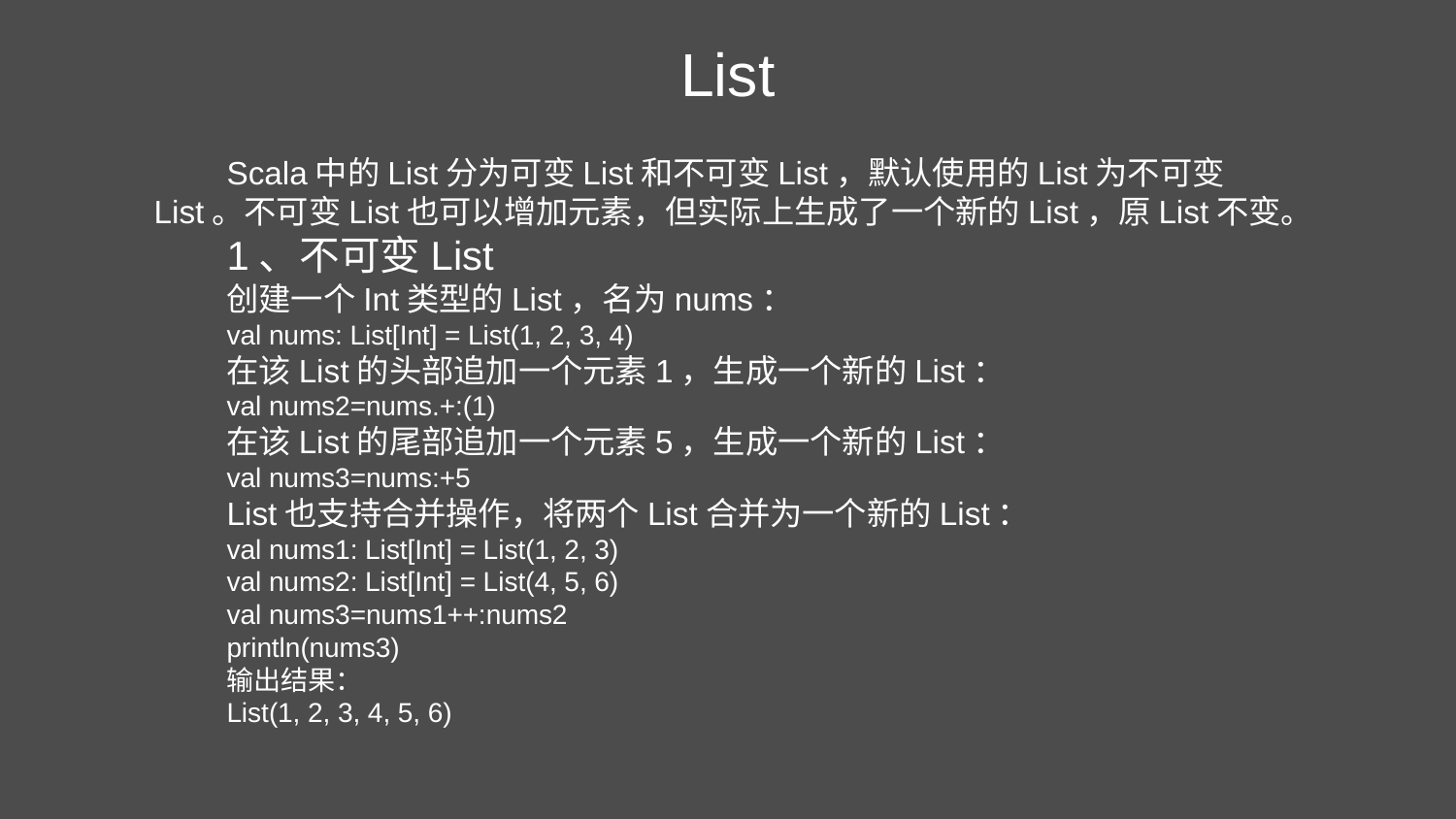

List

Scala中的List分为可变List和不可变List，默认使用的List为不可变List。不可变List也可以增加元素，但实际上生成了一个新的List，原List不变。
1、不可变List
创建一个Int类型的List，名为nums：
val nums: List[Int] = List(1, 2, 3, 4)
在该List的头部追加一个元素1，生成一个新的List：
val nums2=nums.+:(1)
在该List的尾部追加一个元素5，生成一个新的List：
val nums3=nums:+5
List也支持合并操作，将两个List合并为一个新的List：
val nums1: List[Int] = List(1, 2, 3)
val nums2: List[Int] = List(4, 5, 6)
val nums3=nums1++:nums2
println(nums3)
输出结果：
List(1, 2, 3, 4, 5, 6)